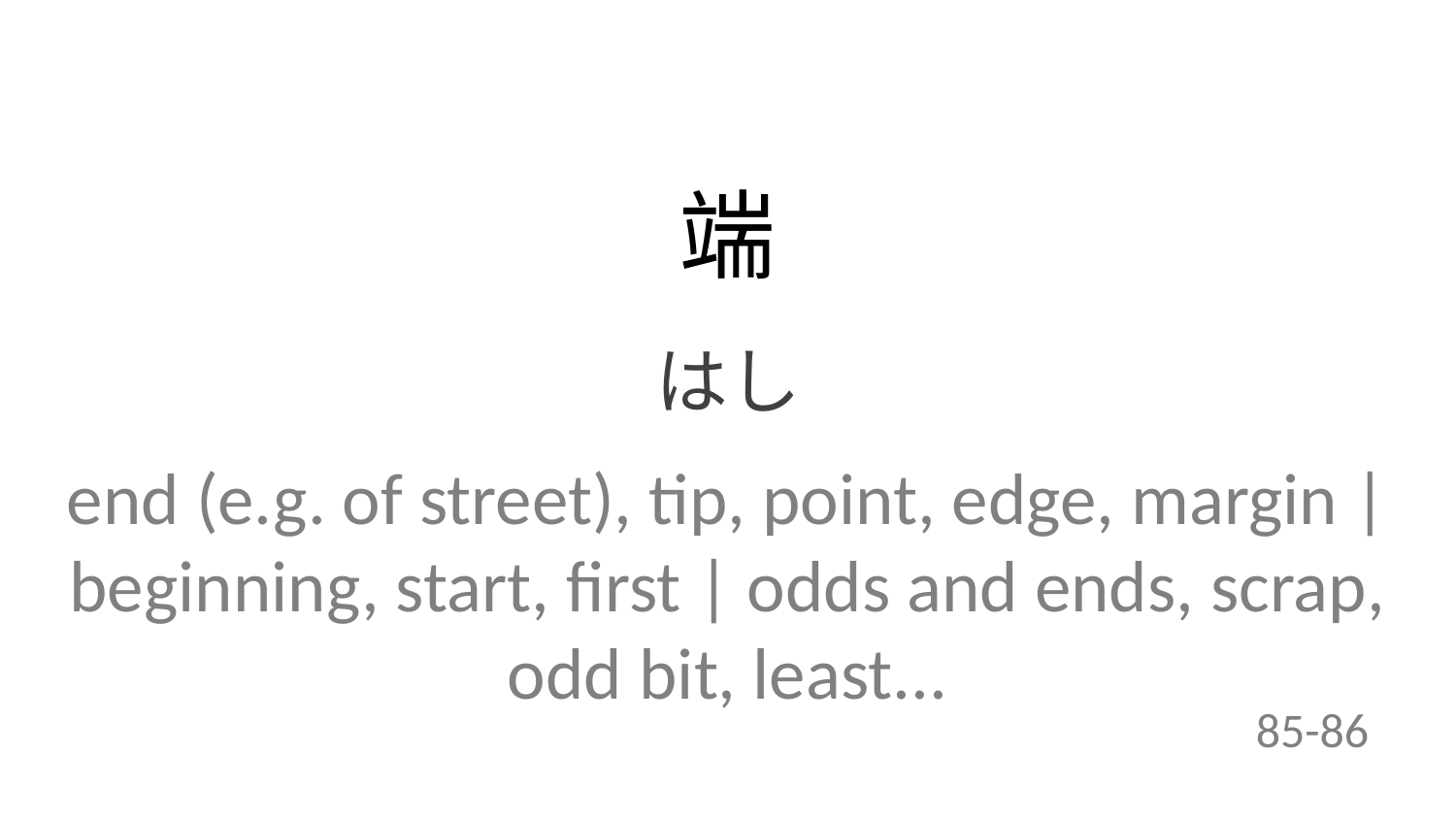

端

はし
end (e.g. of street), tip, point, edge, margin | beginning, start, first | odds and ends, scrap, odd bit, least...
85-86